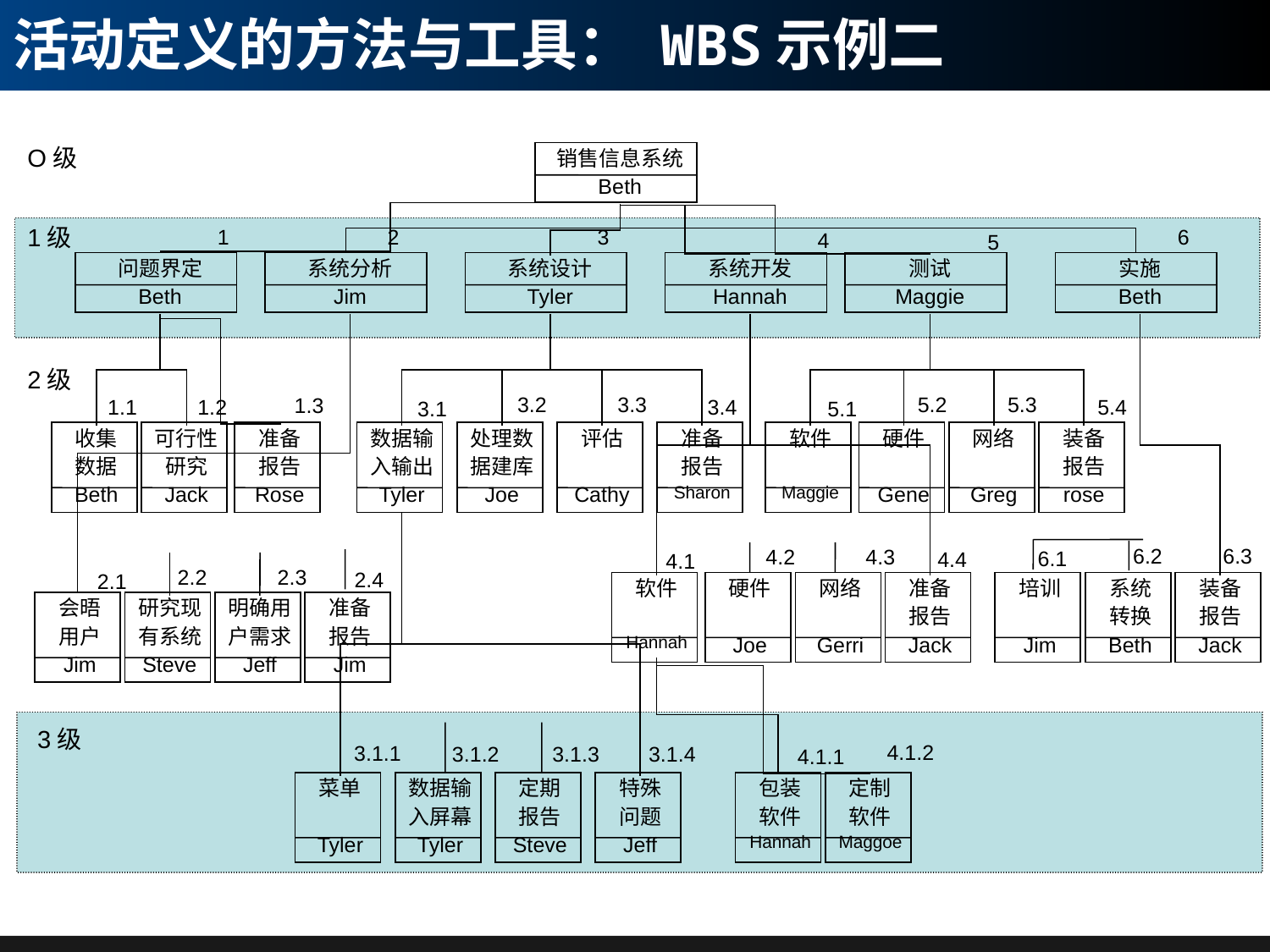

# 活动定义的方法与工具： WBS示例二
O级

销售信息系统
Beth

1级
2

1
3
6
4
5

问题界定
Beth
系统分析
Jim
系统设计
Tyler
系统开发
Hannah
测试
Maggie
实施
Beth

2级
5.2
5.3
3.2
3.3
1.3
1.1
1.2
5.4
3.4
5.1
3.1

收集
数据
Beth
可行性
研究
Jack
准备
报告
Rose
数据输
入输出
Tyler
处理数
据建库
Joe
评估

Cathy
准备
报告
Sharon
软件

Maggie
硬件

Gene
网络

Greg
装备
报告
rose

6.2
6.3
4.2
4.3
6.1

4.4

4.1

2.2
2.3
2.4
2.1

软件

Hannah
硬件

Joe
网络

Gerri
准备
报告
Jack
培训

Jim
系统
转换
Beth
装备
报告
Jack

会晤
用户
Jim
研究现
有系统
Steve
明确用
户需求
Jeff
准备
报告
Jim

3级

4.1.2
3.1.1
3.1.2
3.1.3
3.1.4
4.1.1

菜单

Tyler
数据输
入屏幕
Tyler
定期
报告
Steve
特殊
问题
Jeff
包装
软件
Hannah
定制
软件
Maggoe